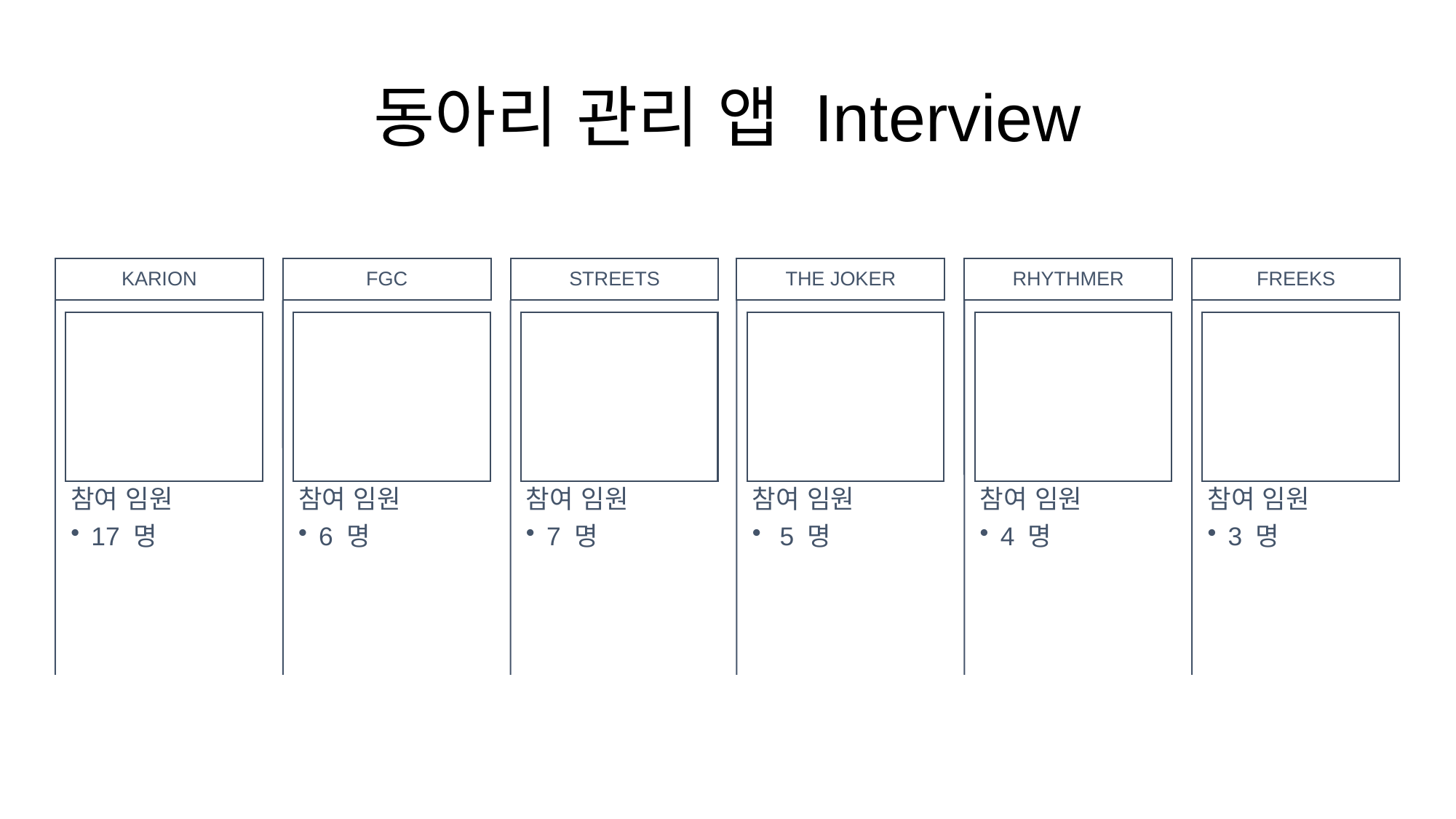

# 동아리 관리 앱 Interview
참여 임원
17 명
KARION
참여 임원
6 명
FGC
참여 임원
7 명
STREETS
참여 임원
 5 명
THE JOKER
참여 임원
4 명
RHYTHMER
참여 임원
3 명
FREEKS